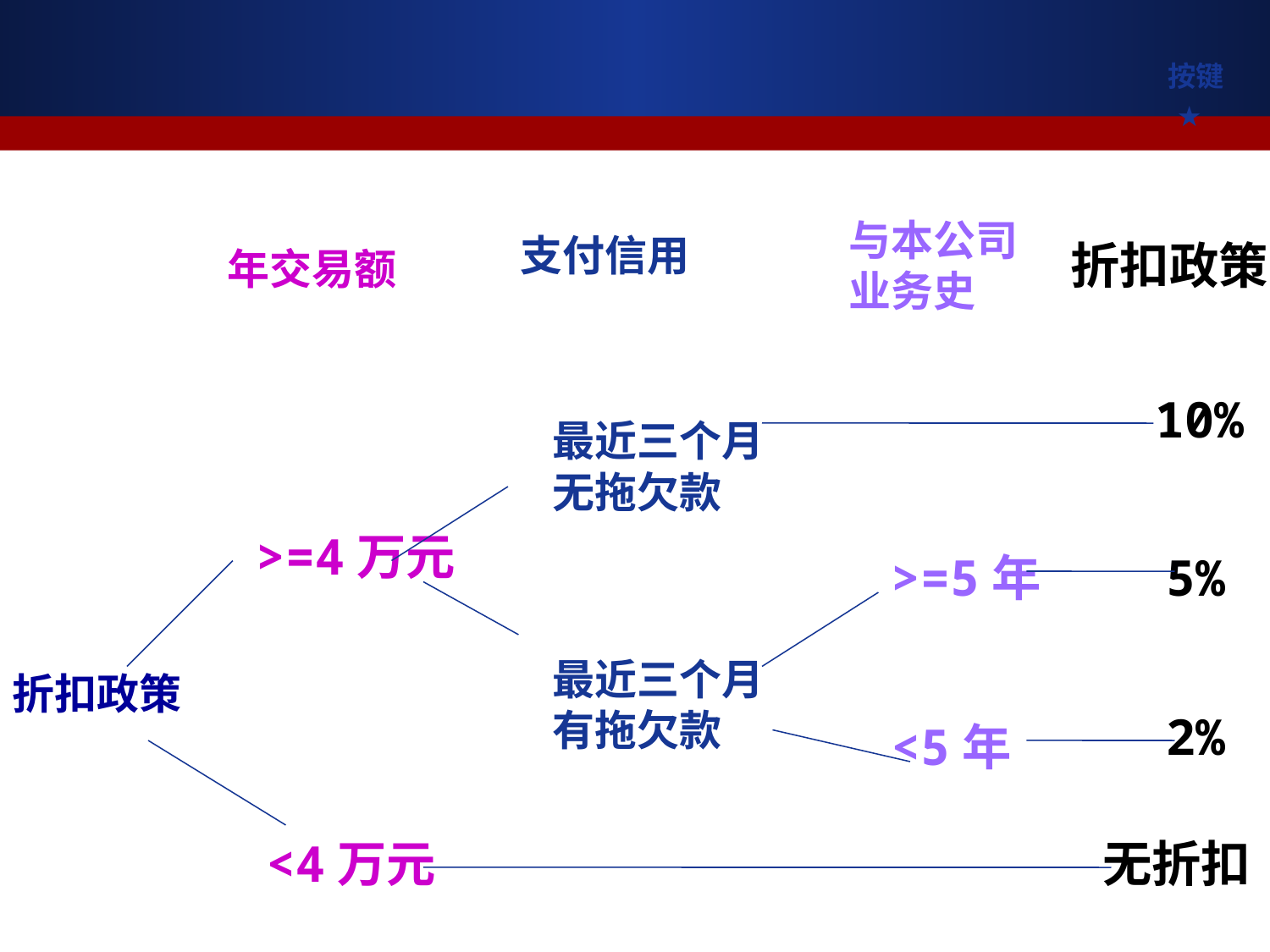

按键
★
与本公司
业务史
支付信用
折扣政策
年交易额
最近三个月
无拖欠款
10%

>=4万元
>=5年
5%

最近三个月
有拖欠款
折扣政策
<5年
2%

<4万元
无折扣